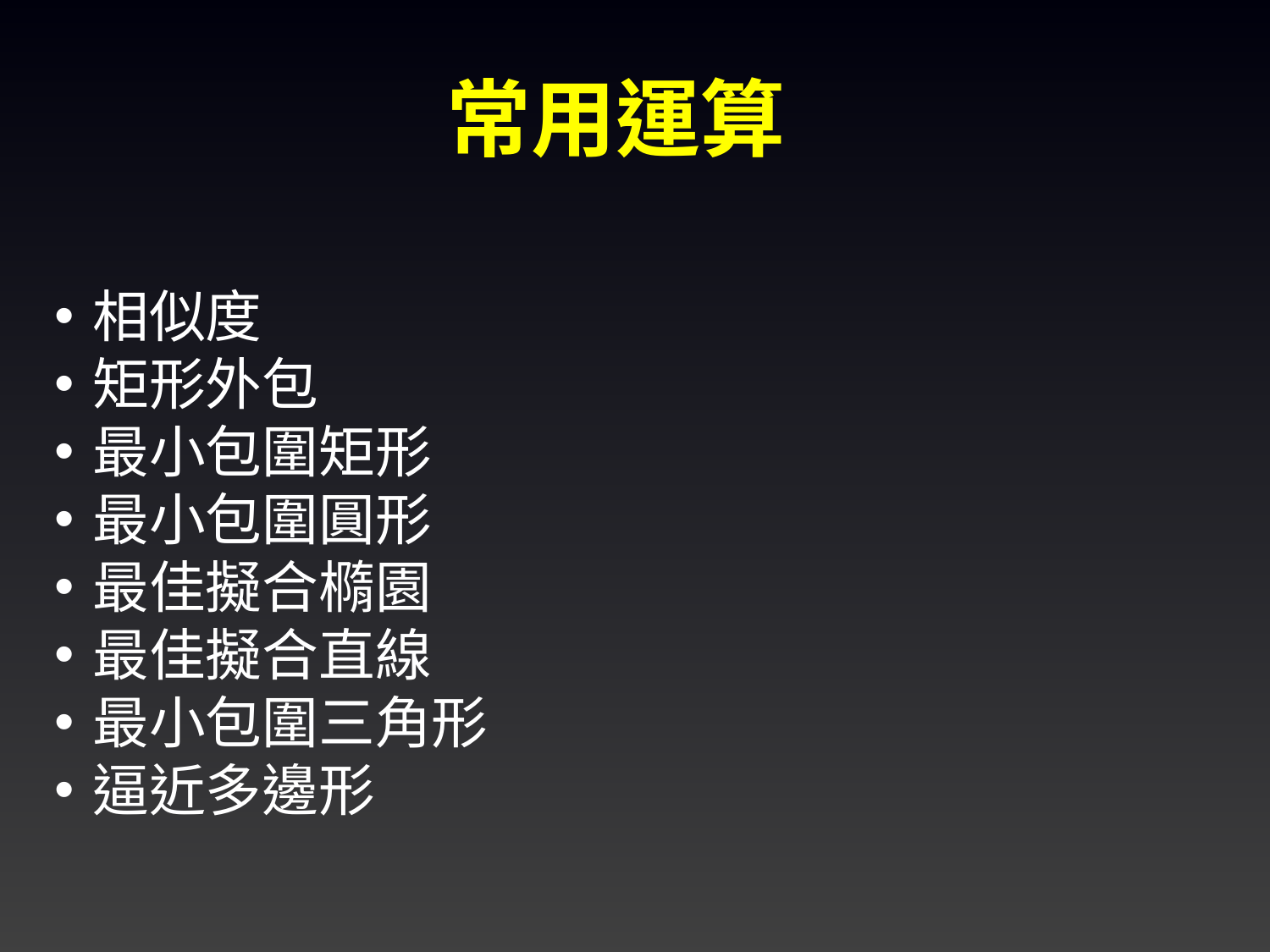

常用運算
相似度
矩形外包
最小包圍矩形
最小包圍圓形
最佳擬合橢園
最佳擬合直線
最小包圍三角形
逼近多邊形